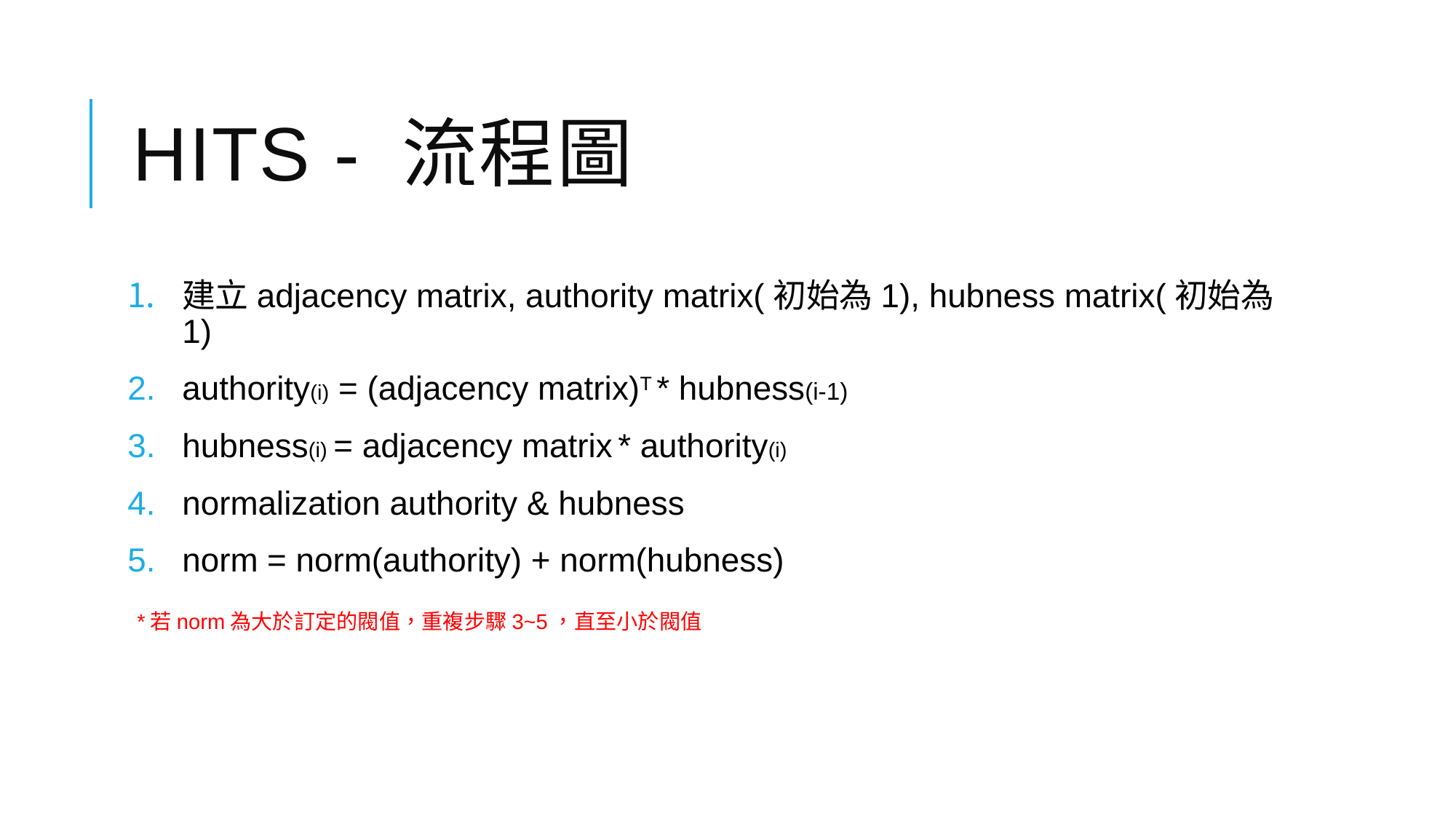

# HITS - 流程圖
建立adjacency matrix, authority matrix(初始為1), hubness matrix(初始為1)
authority(i) = (adjacency matrix)T * hubness(i-1)
hubness(i) = adjacency matrix * authority(i)
normalization authority & hubness
norm = norm(authority) + norm(hubness)
 *若norm為大於訂定的閥值，重複步驟3~5，直至小於閥值